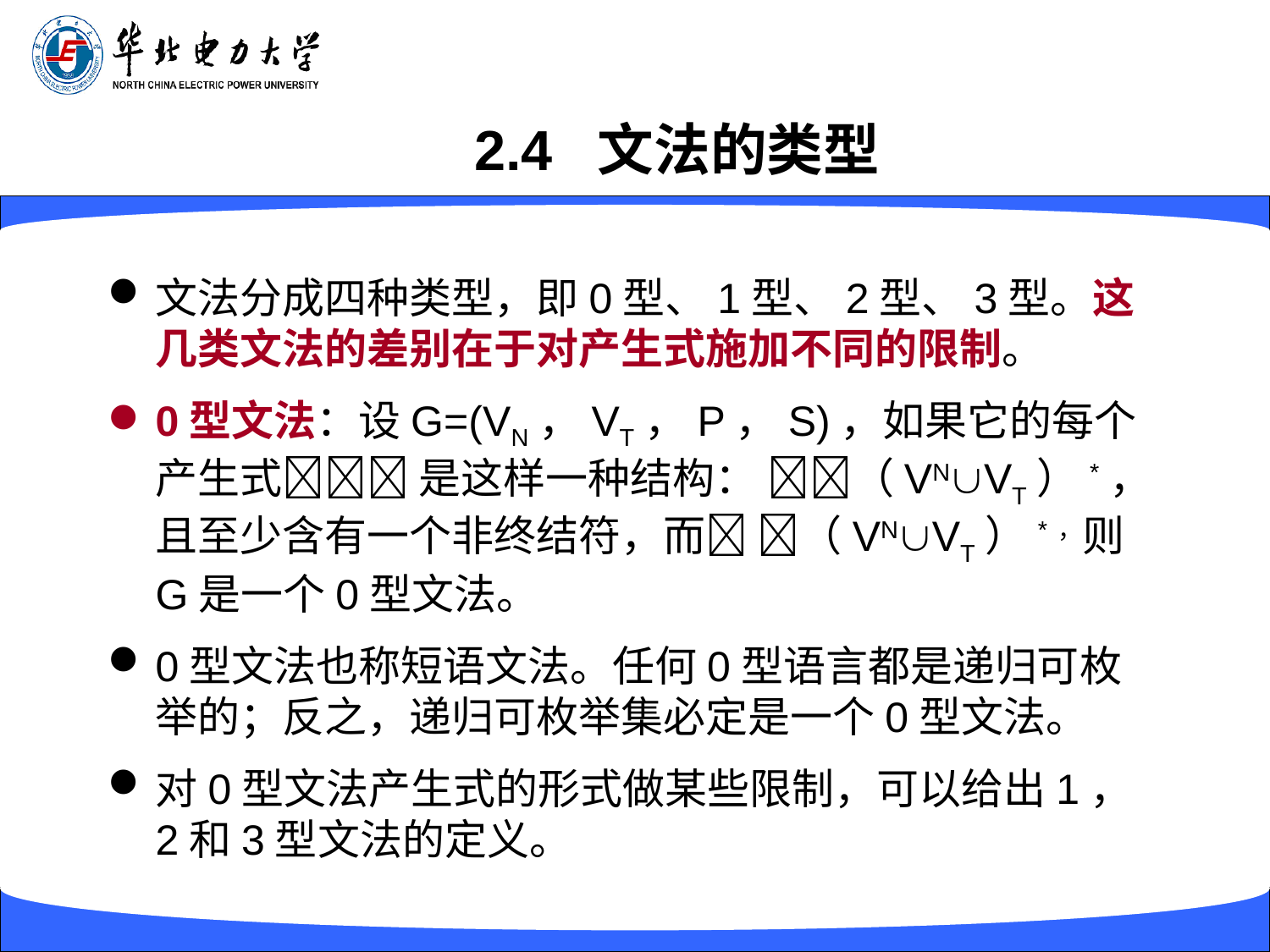

# 2.4  文法的类型
文法分成四种类型，即0型、1型、2型、3型。这几类文法的差别在于对产生式施加不同的限制。
0型文法：设G=(VN，VT，P，S)，如果它的每个产生式α→β 是这样一种结构： α∈（VN∪VT）*，且至少含有一个非终结符，而β ∈（VN∪VT）*，则G是一个0型文法。
0型文法也称短语文法。任何0型语言都是递归可枚举的；反之，递归可枚举集必定是一个0型文法。
对0型文法产生式的形式做某些限制，可以给出1，2和3型文法的定义。